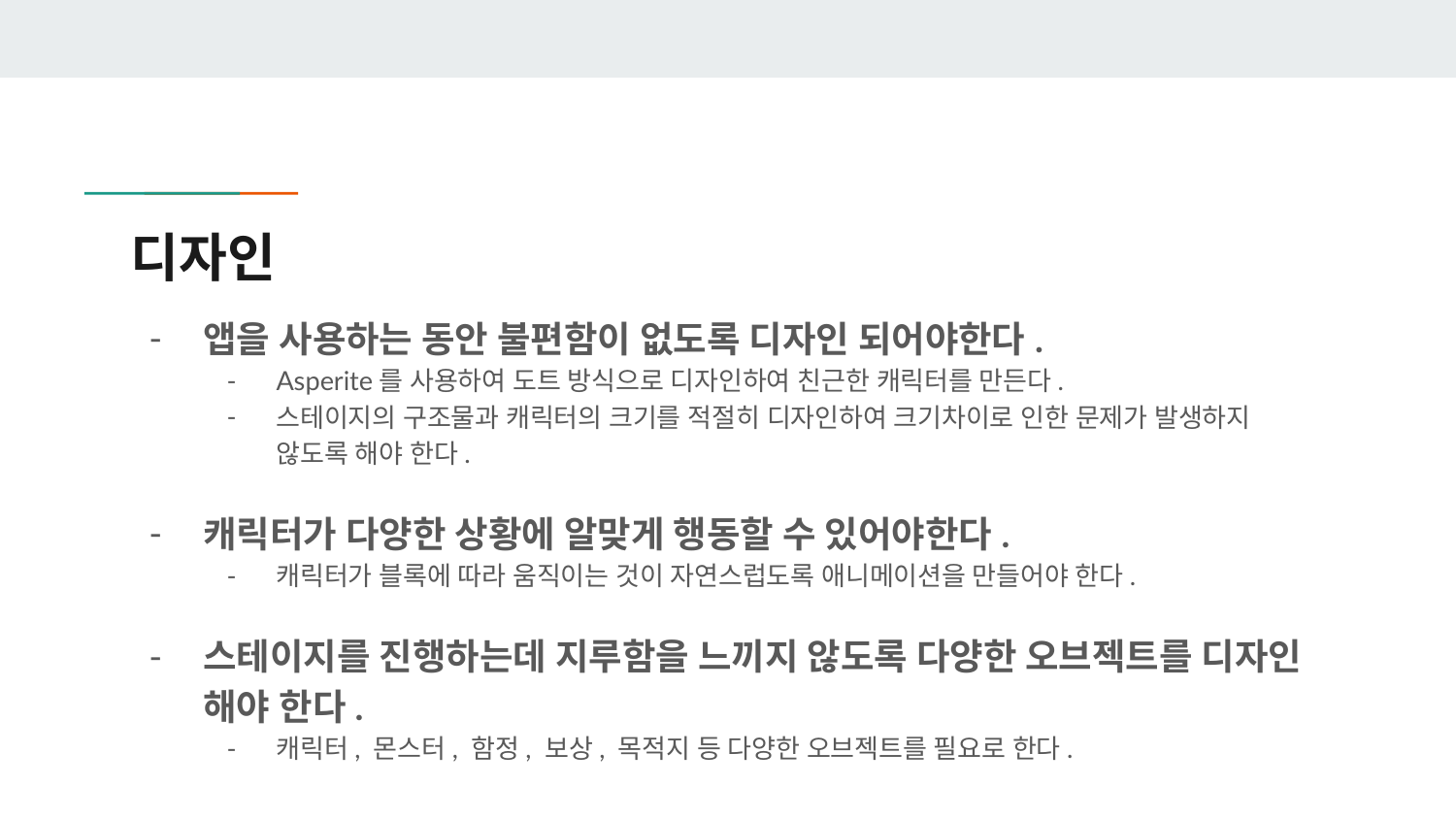

# 디자인
앱을 사용하는 동안 불편함이 없도록 디자인 되어야한다.
Asperite를 사용하여 도트 방식으로 디자인하여 친근한 캐릭터를 만든다.
스테이지의 구조물과 캐릭터의 크기를 적절히 디자인하여 크기차이로 인한 문제가 발생하지 않도록 해야 한다.
캐릭터가 다양한 상황에 알맞게 행동할 수 있어야한다.
캐릭터가 블록에 따라 움직이는 것이 자연스럽도록 애니메이션을 만들어야 한다.
스테이지를 진행하는데 지루함을 느끼지 않도록 다양한 오브젝트를 디자인 해야 한다.
캐릭터, 몬스터, 함정, 보상, 목적지 등 다양한 오브젝트를 필요로 한다.